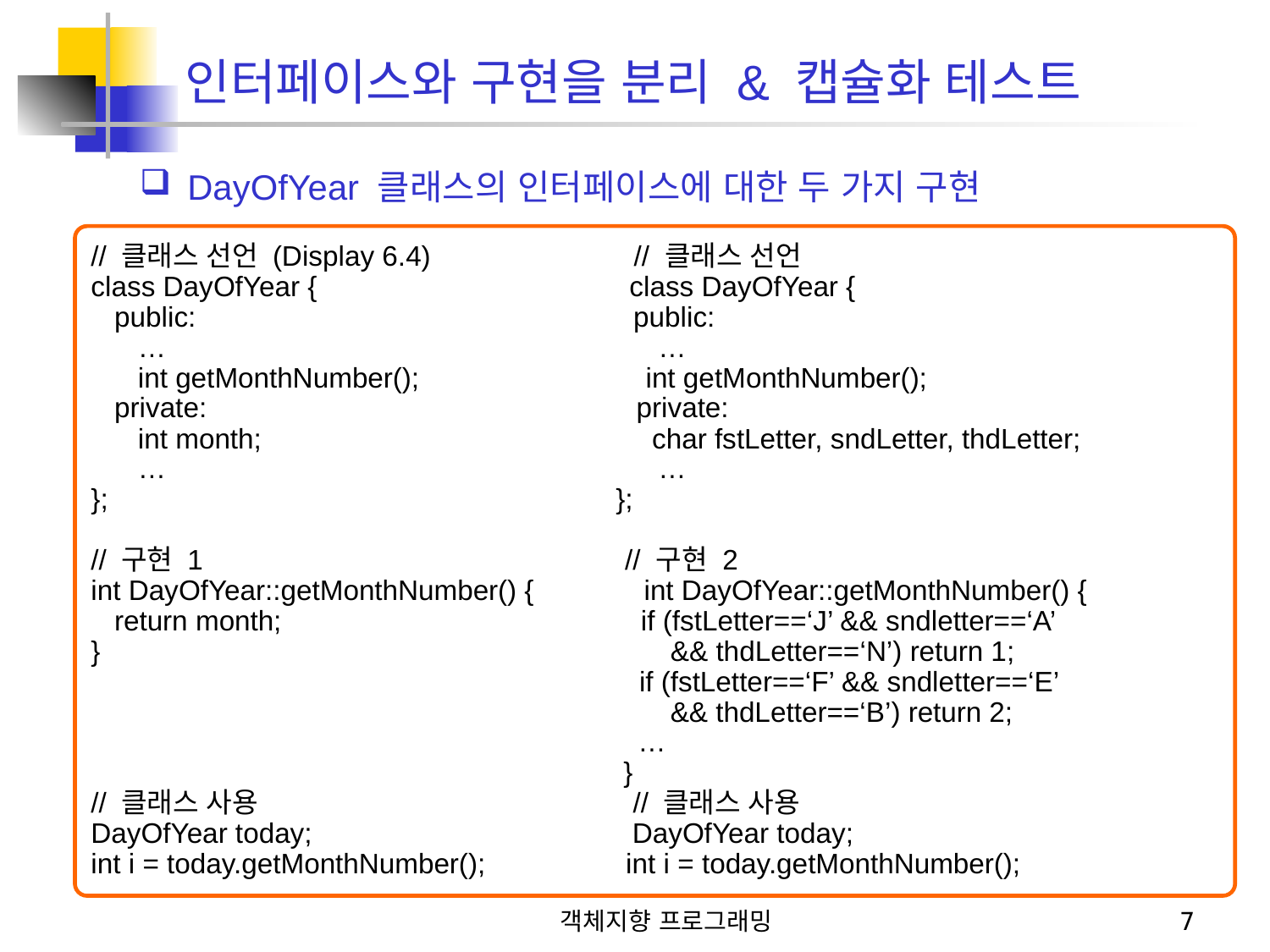

인터페이스와 구현을 분리 & 캡슐화 테스트
DayOfYear 클래스의 인터페이스에 대한 두 가지 구현

// 클래스 선언 (Display 6.4)                          // 클래스 선언
class DayOfYear {                                        class DayOfYear {
   public:                                                        public:
      …                                                               …
      int getMonthNumber();                             int getMonthNumber();
   private:                                                       private:
      int month;                                                  char fstLetter, sndLetter, thdLetter;
      …                                                               …
};                                                                 };

// 구현 1                                                      // 구현 2
int DayOfYear::getMonthNumber() {              int DayOfYear::getMonthNumber() {
   return month;                                              if (fstLetter==‘J’ && sndletter==‘A’
}                                                                         && thdLetter==‘N’) return 1;
                                                                      if (fstLetter==‘F’ && sndletter==‘E’
                                                                          && thdLetter==‘B’) return 2;
                                                                      …
                                                                    }
// 클래스 사용                                               // 클래스 사용
DayOfYear today;                                         DayOfYear today;
int i = today.getMonthNumber();                  int i = today.getMonthNumber();
객체지향 프로그래밍
7